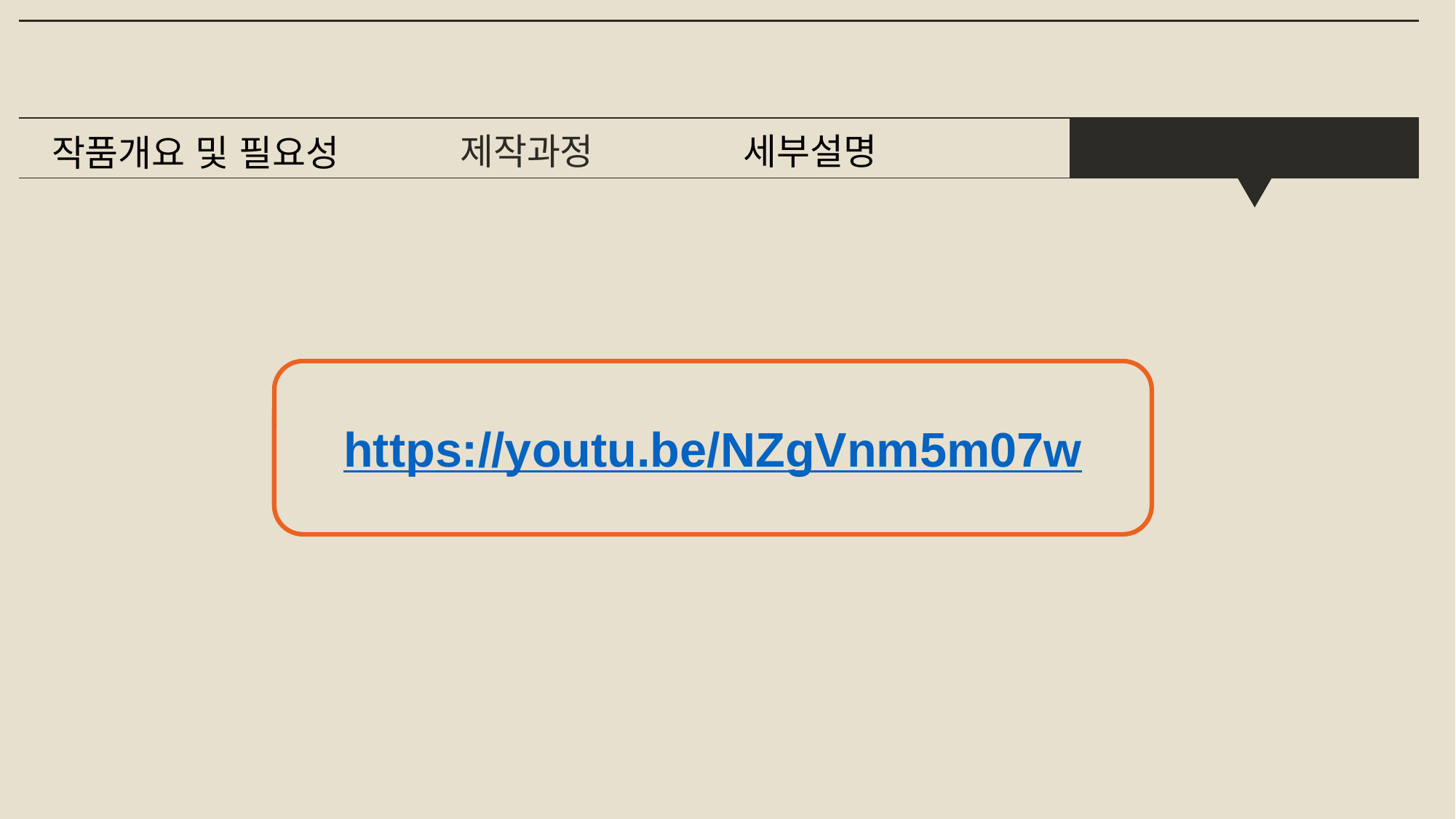

작품동영상
세부설명
제작과정
작품개요 및 필요성

https://youtu.be/NZgVnm5m07w